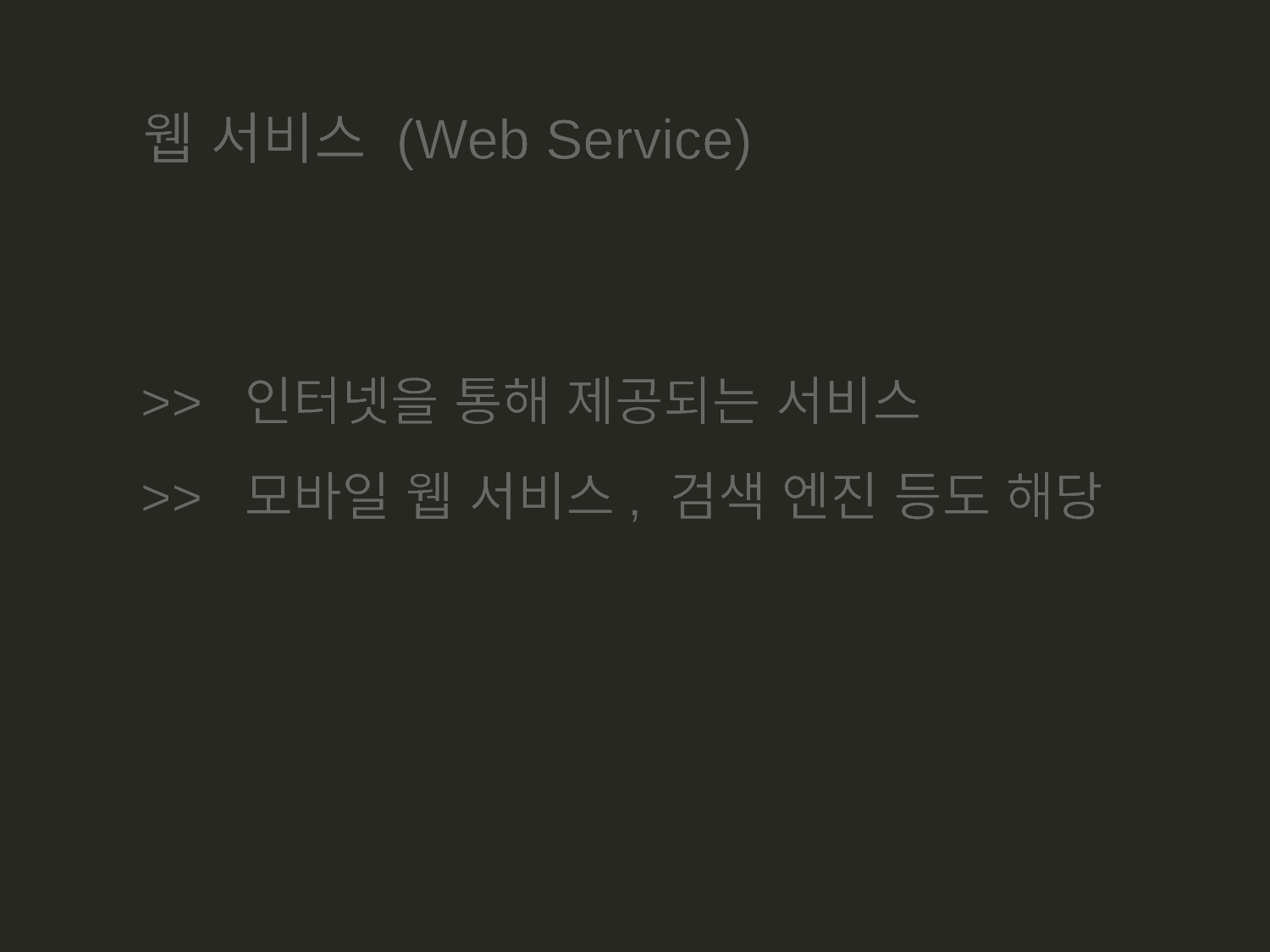

웹 서비스 (Web Service)

>>  인터넷을 통해 제공되는 서비스
>>  모바일 웹 서비스, 검색 엔진 등도 해당